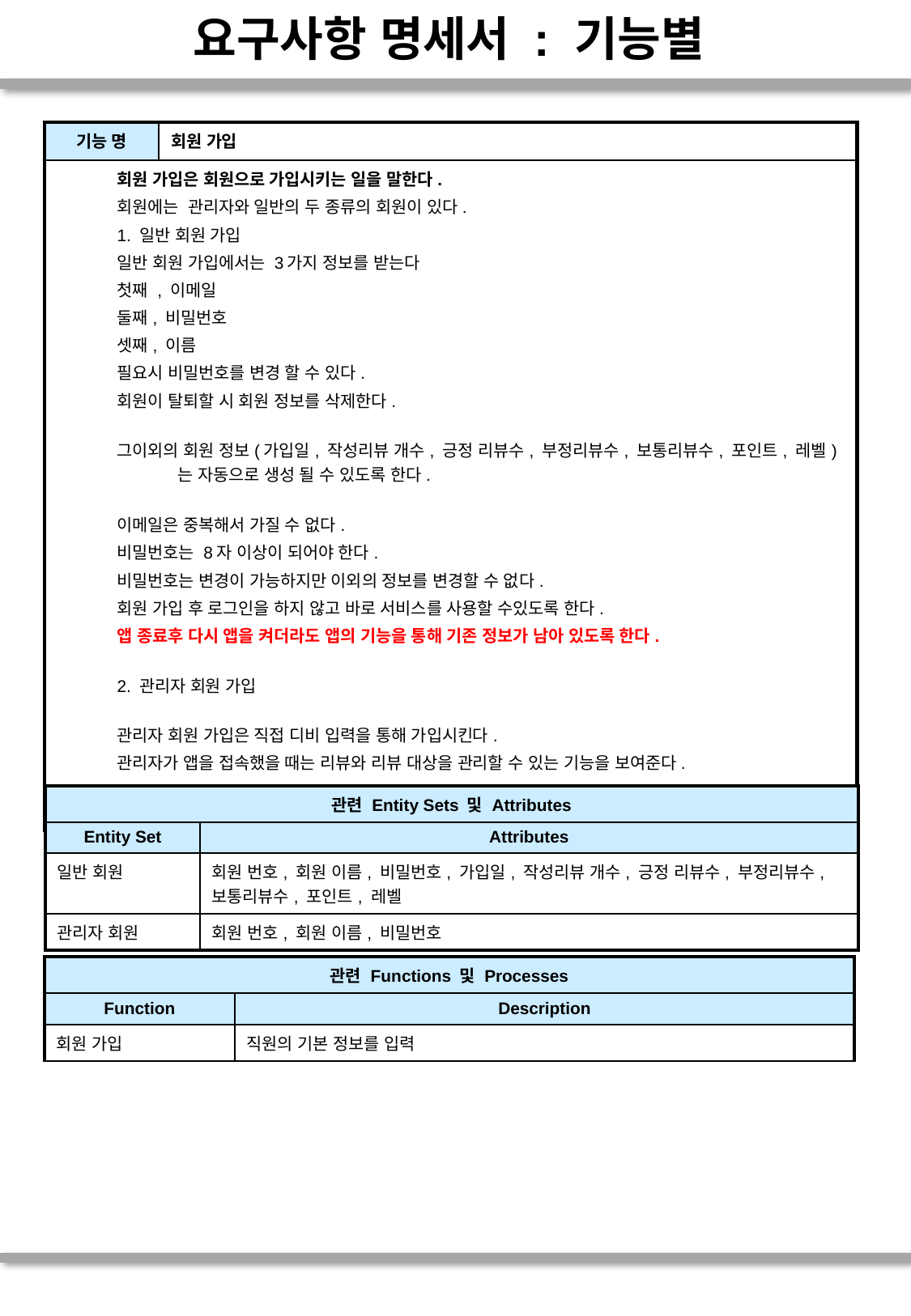

요구사항 명세서 : 기능별
| 기능 명 | 회원 가입 |
| --- | --- |
| 회원 가입은 회원으로 가입시키는 일을 말한다. 회원에는 관리자와 일반의 두 종류의 회원이 있다. 1. 일반 회원 가입 일반 회원 가입에서는 3가지 정보를 받는다 첫째 , 이메일 둘째, 비밀번호 셋째, 이름 필요시 비밀번호를 변경 할 수 있다. 회원이 탈퇴할 시 회원 정보를 삭제한다. 그이외의 회원 정보(가입일, 작성리뷰 개수, 긍정 리뷰수, 부정리뷰수, 보통리뷰수, 포인트, 레벨)는 자동으로 생성 될 수 있도록 한다. 이메일은 중복해서 가질 수 없다. 비밀번호는 8자 이상이 되어야 한다. 비밀번호는 변경이 가능하지만 이외의 정보를 변경할 수 없다. 회원 가입 후 로그인을 하지 않고 바로 서비스를 사용할 수있도록 한다. 앱 종료후 다시 앱을 켜더라도 앱의 기능을 통해 기존 정보가 남아 있도록 한다. 2. 관리자 회원 가입 관리자 회원 가입은 직접 디비 입력을 통해 가입시킨다. 관리자가 앱을 접속했을 때는 리뷰와 리뷰 대상을 관리할 수 있는 기능을 보여준다. 관리자가 가지는 정보는 일반 회원의 정보와 같다. |  |
| 관련 Entity Sets 및 Attributes |  |
| --- | --- |
| Entity Set | Attributes |
| 일반 회원 | 회원 번호, 회원 이름, 비밀번호, 가입일, 작성리뷰 개수, 긍정 리뷰수, 부정리뷰수, 보통리뷰수, 포인트, 레벨 |
| 관리자 회원 | 회원 번호, 회원 이름, 비밀번호 |

| 관련 Functions 및 Processes |  |
| --- | --- |
| Function | Description |
| 회원 가입 | 직원의 기본 정보를 입력 |